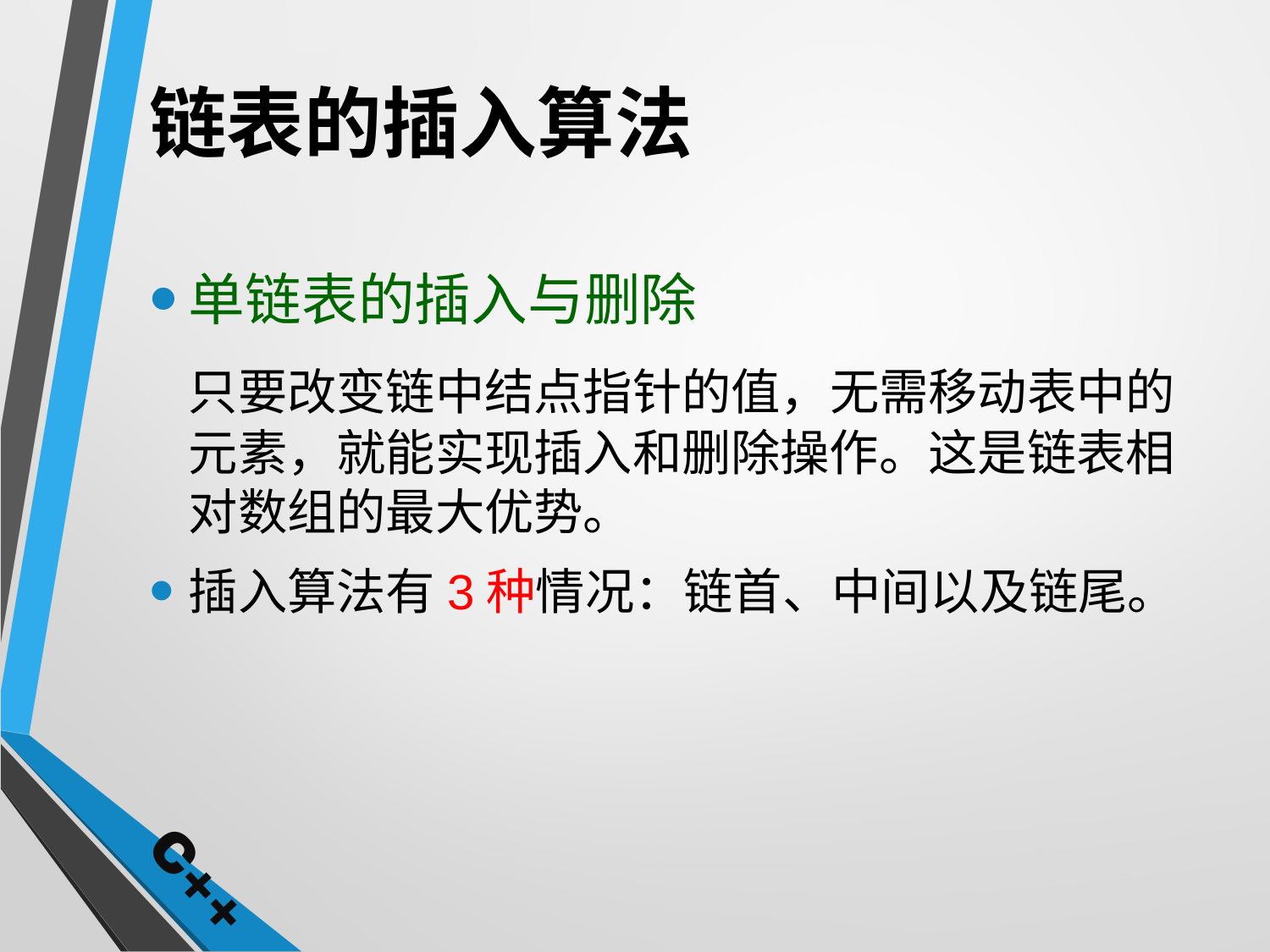

# 链表的插入算法
单链表的插入与删除
	只要改变链中结点指针的值，无需移动表中的元素，就能实现插入和删除操作。这是链表相对数组的最大优势。
插入算法有3种情况：链首、中间以及链尾。